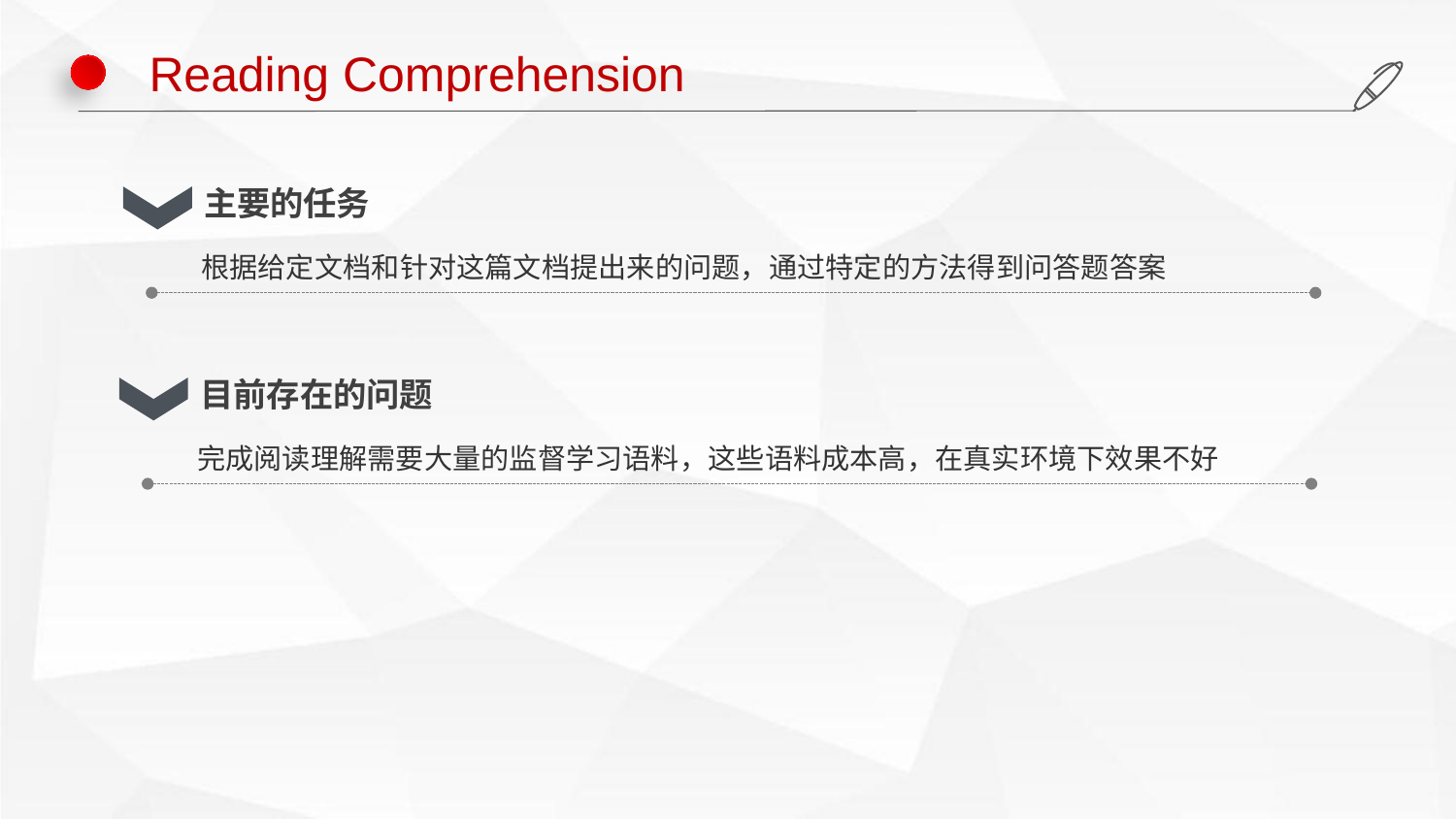

Reading Comprehension

主要的任务
根据给定文档和针对这篇文档提出来的问题，通过特定的方法得到问答题答案

目前存在的问题
完成阅读理解需要大量的监督学习语料，这些语料成本高，在真实环境下效果不好